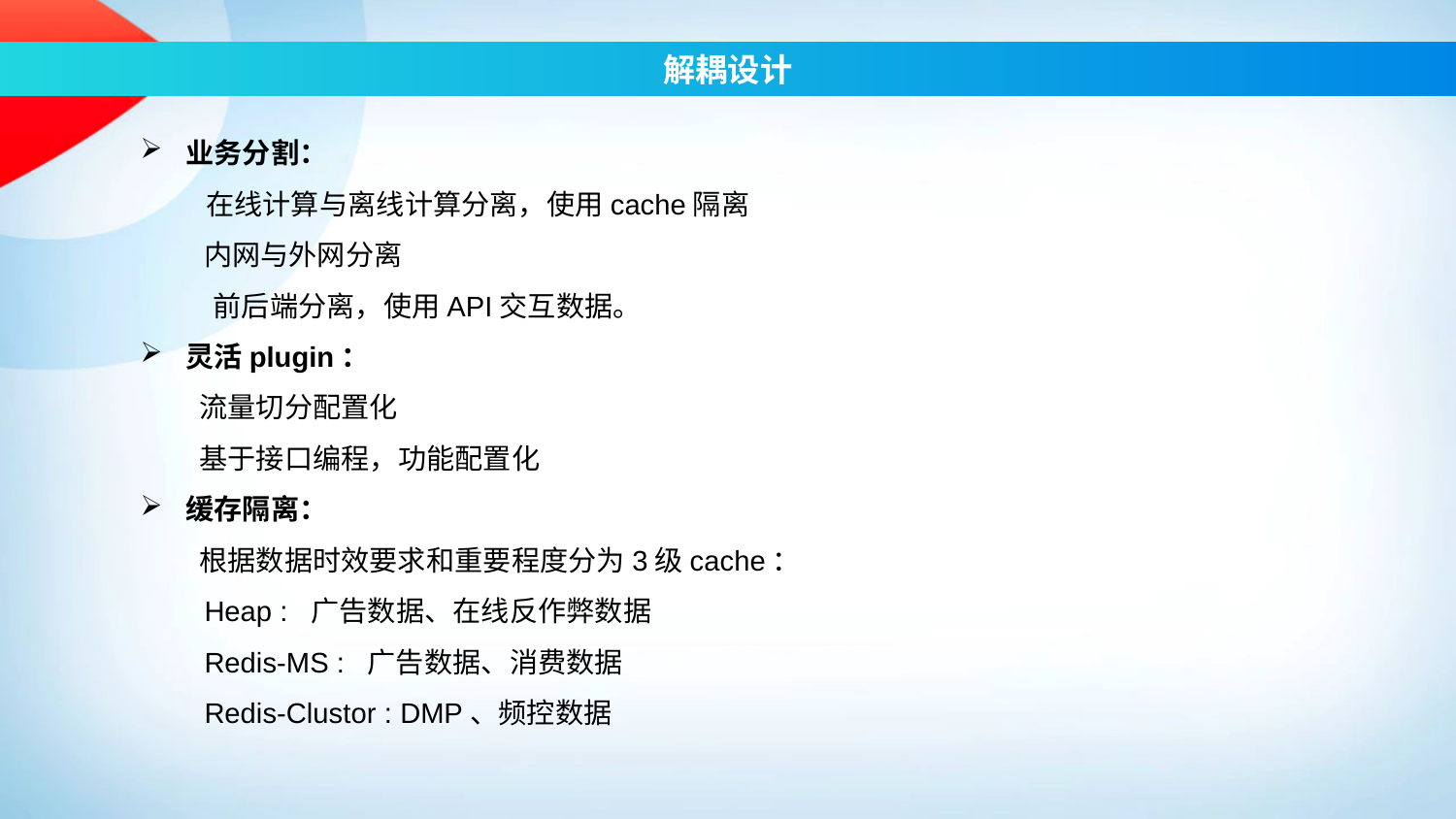

解耦设计
业务分割：
         在线计算与离线计算分离，使用cache隔离
         内网与外网分离
前后端分离，使用API交互数据。
灵活plugin：
        流量切分配置化
        基于接口编程，功能配置化
缓存隔离：
        根据数据时效要求和重要程度分为3级cache：
        Heap :  广告数据、在线反作弊数据
        Redis-MS :  广告数据、消费数据
        Redis-Clustor : DMP、频控数据